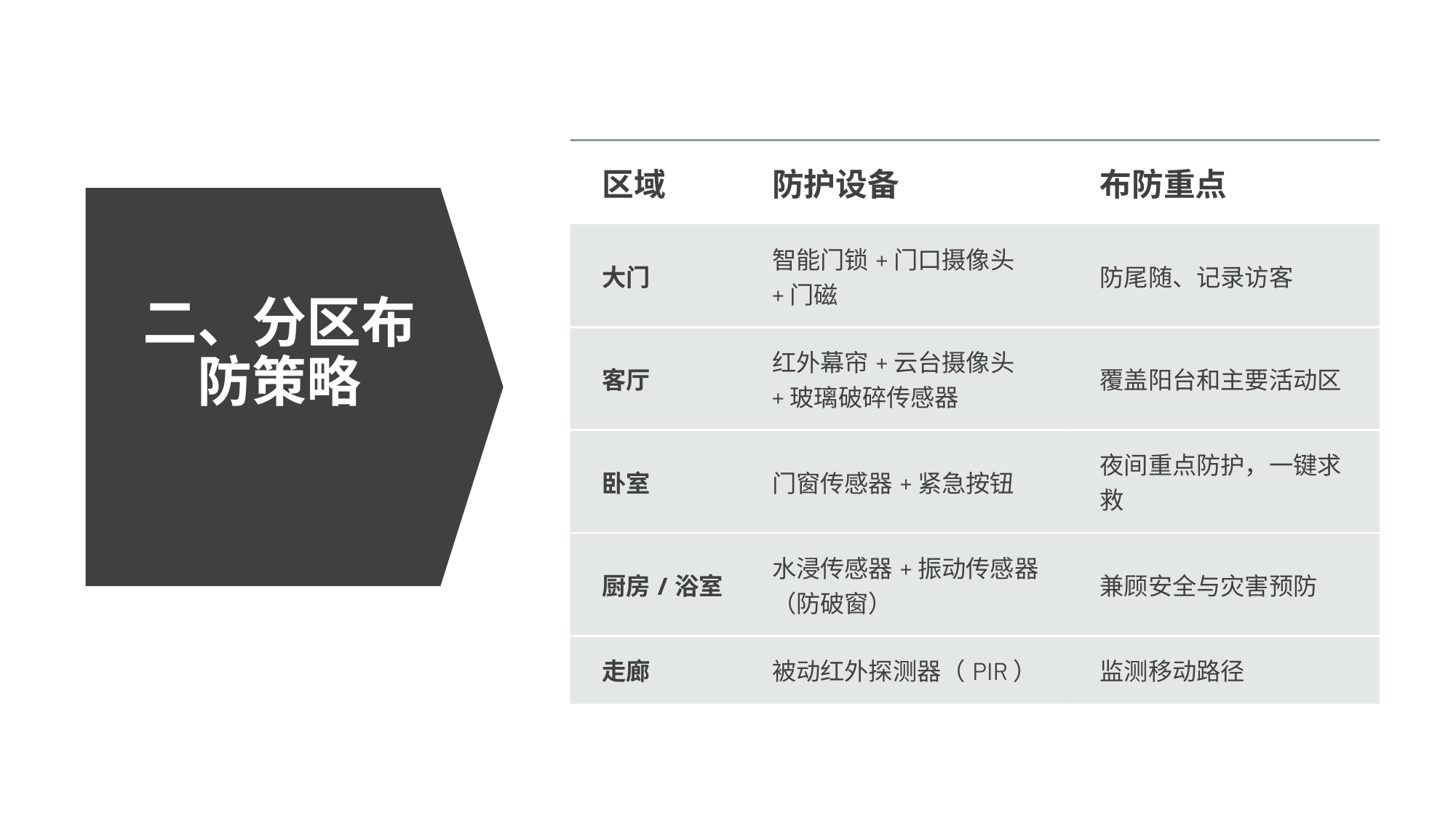

| 区域 | 防护设备 | 布防重点 |
| --- | --- | --- |
| 大门 | 智能门锁+门口摄像头+门磁 | 防尾随、记录访客 |
| 客厅 | 红外幕帘+云台摄像头+玻璃破碎传感器 | 覆盖阳台和主要活动区 |
| 卧室 | 门窗传感器+紧急按钮 | 夜间重点防护，一键求救 |
| 厨房/浴室 | 水浸传感器+振动传感器（防破窗） | 兼顾安全与灾害预防 |
| 走廊 | 被动红外探测器（PIR） | 监测移动路径 |

# 二、分区布防策略